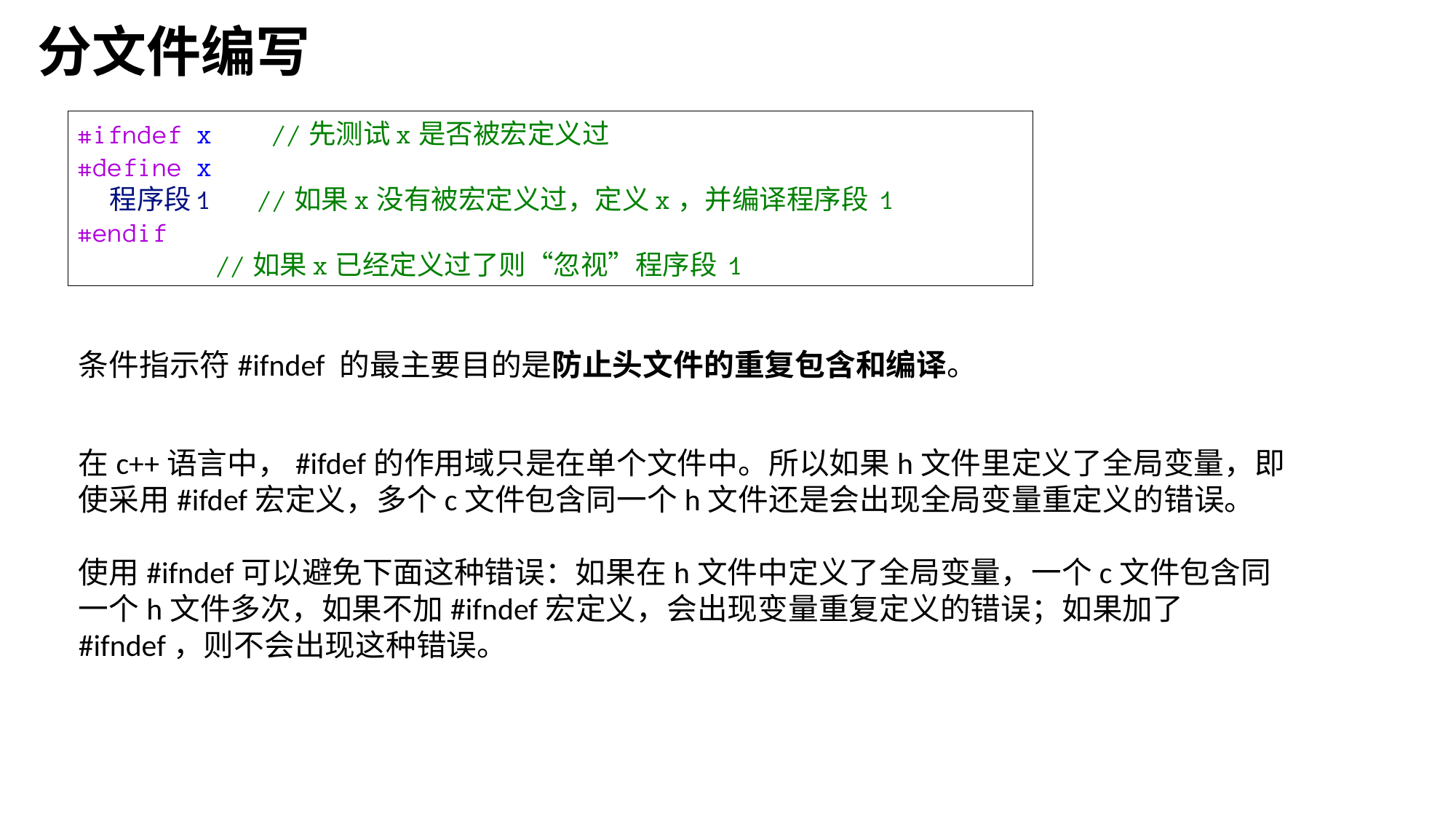

分文件编写
#ifndef x    //先测试x是否被宏定义过
#define x
    程序段1   //如果x没有被宏定义过，定义x，并编译程序段 1
#endif
　　　        //如果x已经定义过了则“忽视”程序段 1
条件指示符#ifndef 的最主要目的是防止头文件的重复包含和编译。

在c++语言中，#ifdef的作用域只是在单个文件中。所以如果h文件里定义了全局变量，即使采用#ifdef宏定义，多个c文件包含同一个h文件还是会出现全局变量重定义的错误。

使用#ifndef可以避免下面这种错误：如果在h文件中定义了全局变量，一个c文件包含同一个h文件多次，如果不加#ifndef宏定义，会出现变量重复定义的错误；如果加了#ifndef，则不会出现这种错误。